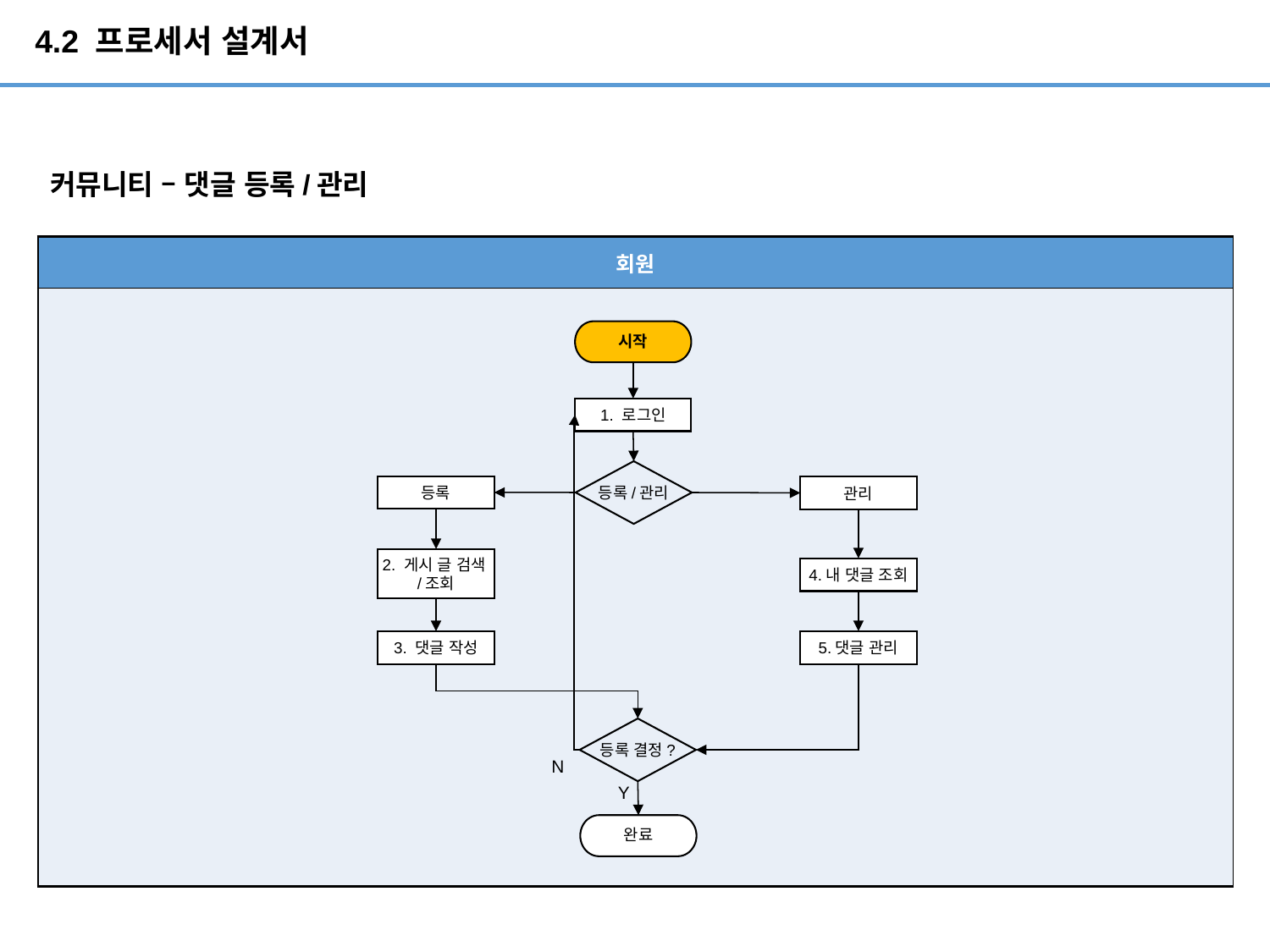

# 4.2 프로세서 설계서

커뮤니티 – 댓글 등록/관리
| 회원 |
| --- |
|  |
시작
1. 로그인
등록/관리
등록
관리
2. 게시 글 검색/조회
4.내 댓글 조회
3. 댓글 작성
5.댓글 관리
등록 결정?
N
Y
완료